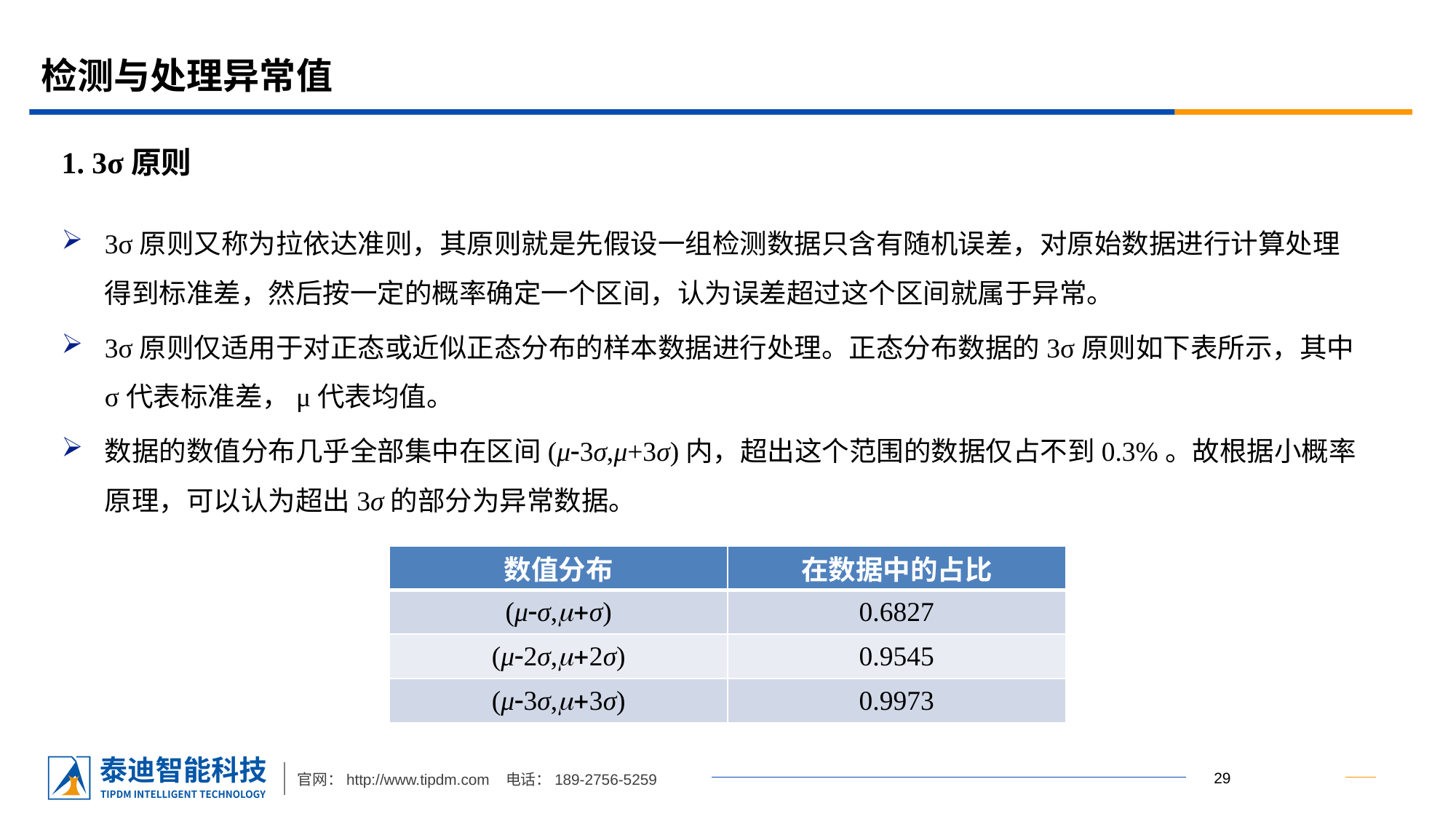

# 检测与处理异常值
1. 3σ原则
3σ原则又称为拉依达准则，其原则就是先假设一组检测数据只含有随机误差，对原始数据进行计算处理得到标准差，然后按一定的概率确定一个区间，认为误差超过这个区间就属于异常。
3σ原则仅适用于对正态或近似正态分布的样本数据进行处理。正态分布数据的3σ原则如下表所示，其中σ代表标准差，μ代表均值。
数据的数值分布几乎全部集中在区间(μ−3σ,μ+3σ)内，超出这个范围的数据仅占不到0.3%。故根据小概率原理，可以认为超出3σ的部分为异常数据。

| 数值分布 | 在数据中的占比 |
| --- | --- |
| (μ−σ,μ+σ) | 0.6827 |
| (μ−2σ,μ+2σ) | 0.9545 |
| (μ−3σ,μ+3σ) | 0.9973 |